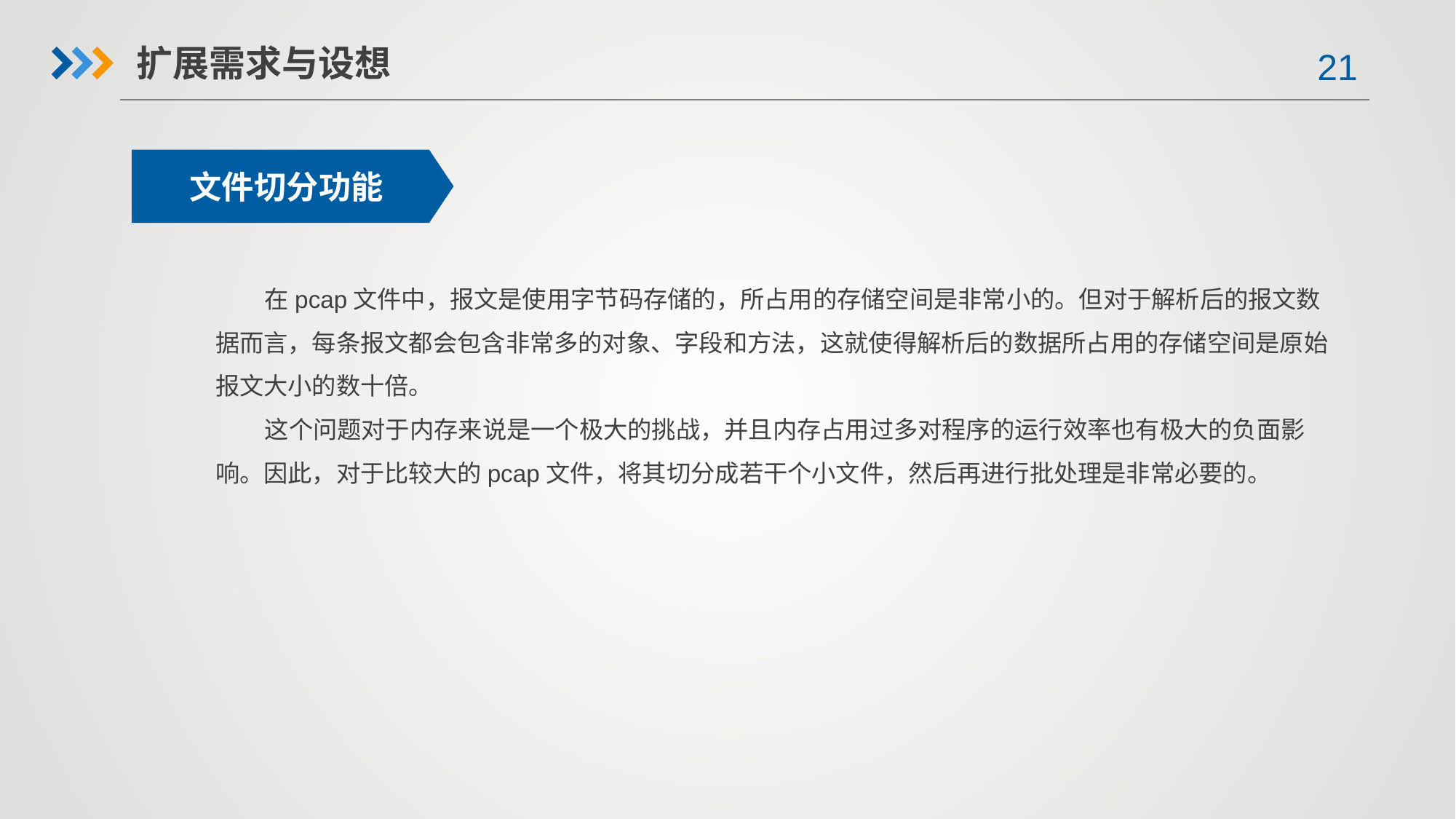

扩展需求与设想

文件切分功能
        在pcap文件中，报文是使用字节码存储的，所占用的存储空间是非常小的。但对于解析后的报文数据而言，每条报文都会包含非常多的对象、字段和方法，这就使得解析后的数据所占用的存储空间是原始报文大小的数十倍。
        这个问题对于内存来说是一个极大的挑战，并且内存占用过多对程序的运行效率也有极大的负面影响。因此，对于比较大的pcap文件，将其切分成若干个小文件，然后再进行批处理是非常必要的。